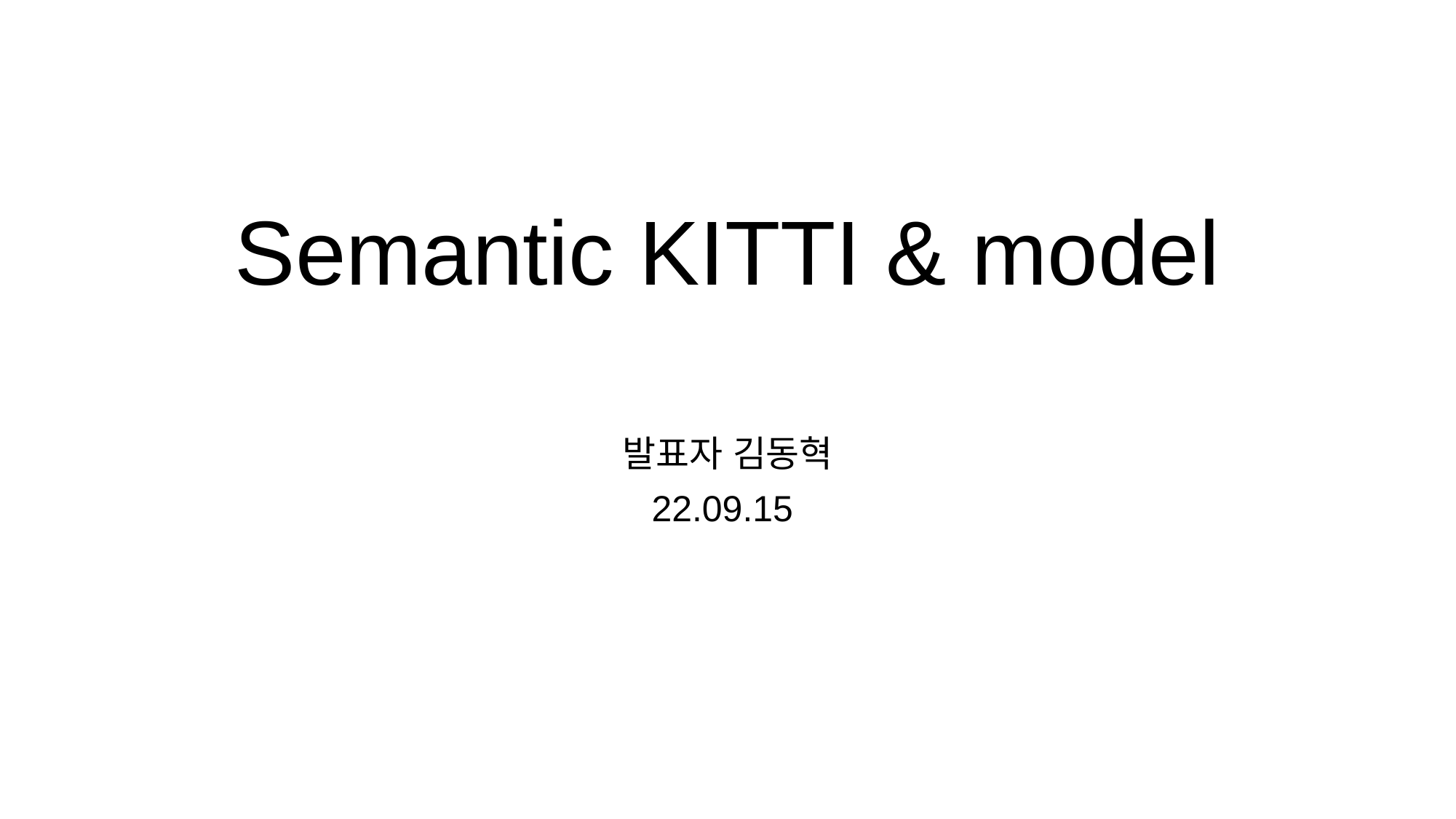

# Semantic KITTI & model
발표자 김동혁
22.09.15